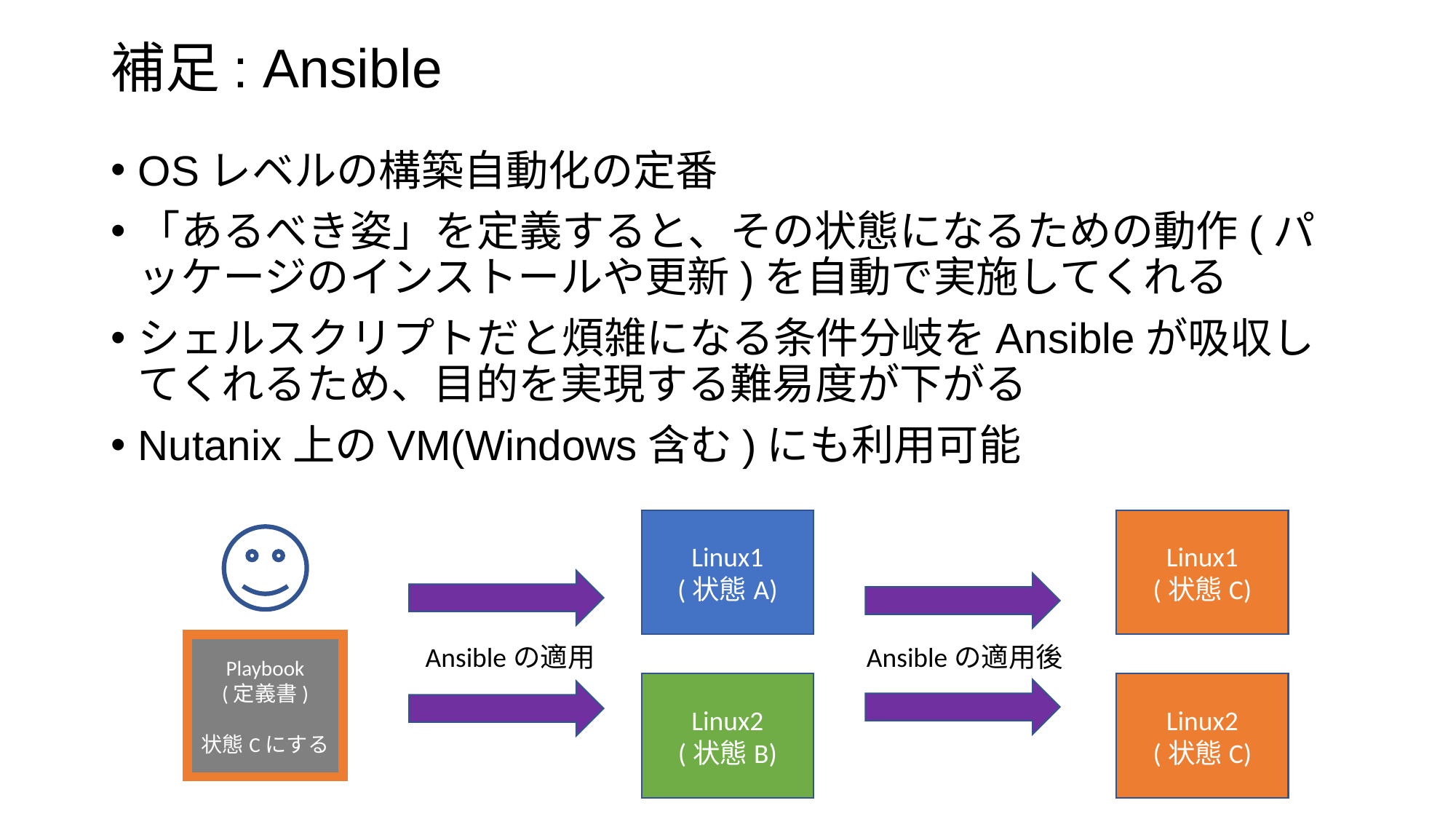

# 補足: Ansible
OSレベルの構築自動化の定番
「あるべき姿」を定義すると、その状態になるための動作(パッケージのインストールや更新)を自動で実施してくれる
シェルスクリプトだと煩雑になる条件分岐をAnsibleが吸収してくれるため、目的を実現する難易度が下がる
Nutanix上のVM(Windows含む)にも利用可能
Linux1
(状態A)
Linux1
(状態C)

Playbook
(定義書)

状態Cにする

Ansibleの適用
Ansibleの適用後
Linux2
(状態B)
Linux2
(状態C)